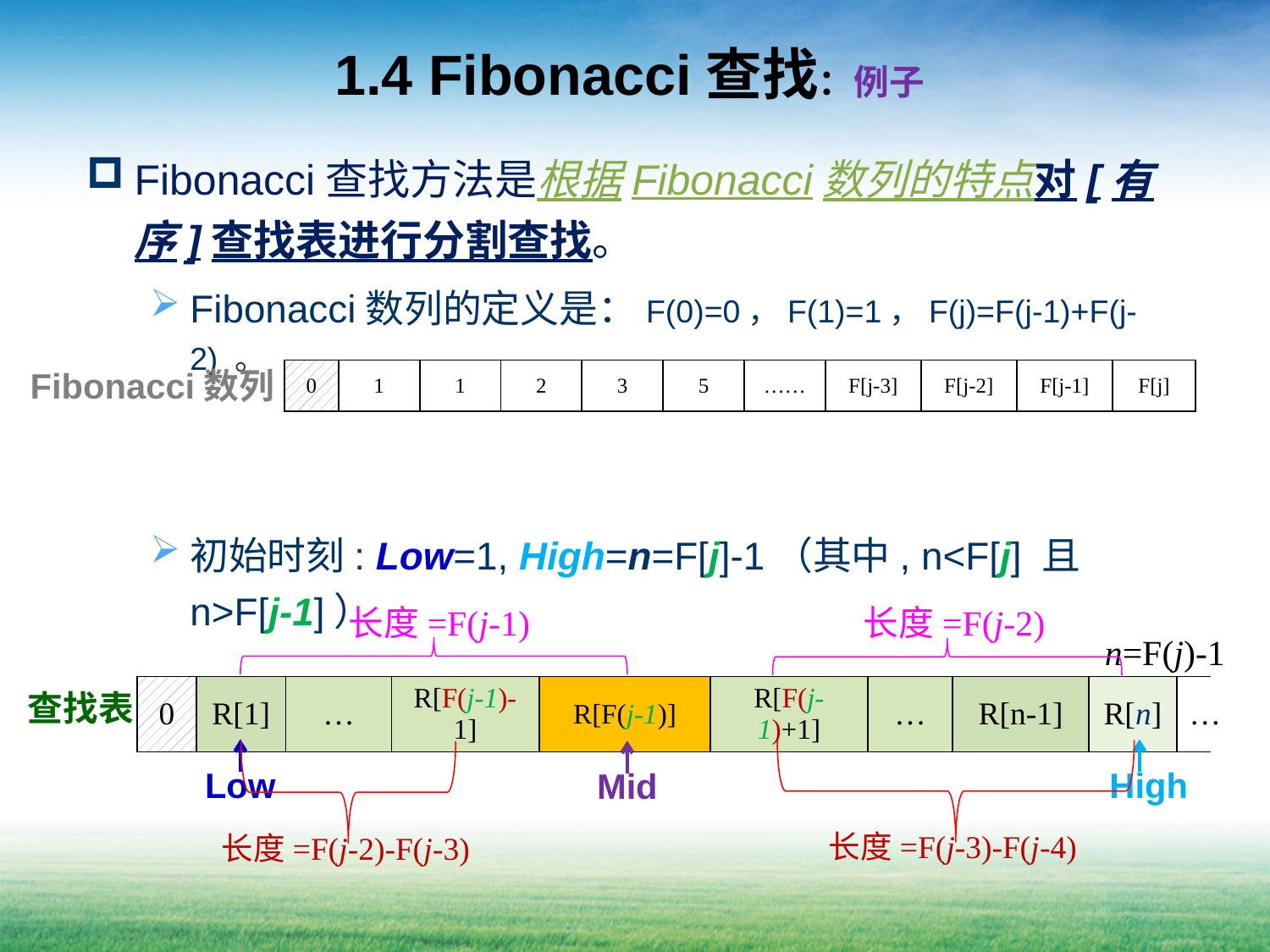

# 1.4 Fibonacci查找：例子
Fibonacci查找方法是根据Fibonacci数列的特点对[有序]查找表进行分割查找。
Fibonacci数列的定义是：F(0)=0，F(1)=1，F(j)=F(j-1)+F(j-2) 。

初始时刻: Low=1, High=n=F[j]-1（其中, n<F[j] 且 n>F[j-1]）

Fibonacci数列
| 0 | 1 | 1 | 2 | 3 | 5 | …… | F[j-3] | F[j-2] | F[j-1] | F[j] |
| --- | --- | --- | --- | --- | --- | --- | --- | --- | --- | --- |

长度=F(j-1)
长度=F(j-2)

n=F(j)-1
| 0 | R[1] | … | R[F(j-1)-1] | R[F(j-1)] | R[F(j-1)+1] | … | R[n-1] | R[n] | … |
| --- | --- | --- | --- | --- | --- | --- | --- | --- | --- |
查找表

Low
High
Mid
长度=F(j-3)-F(j-4)
长度=F(j-2)-F(j-3)